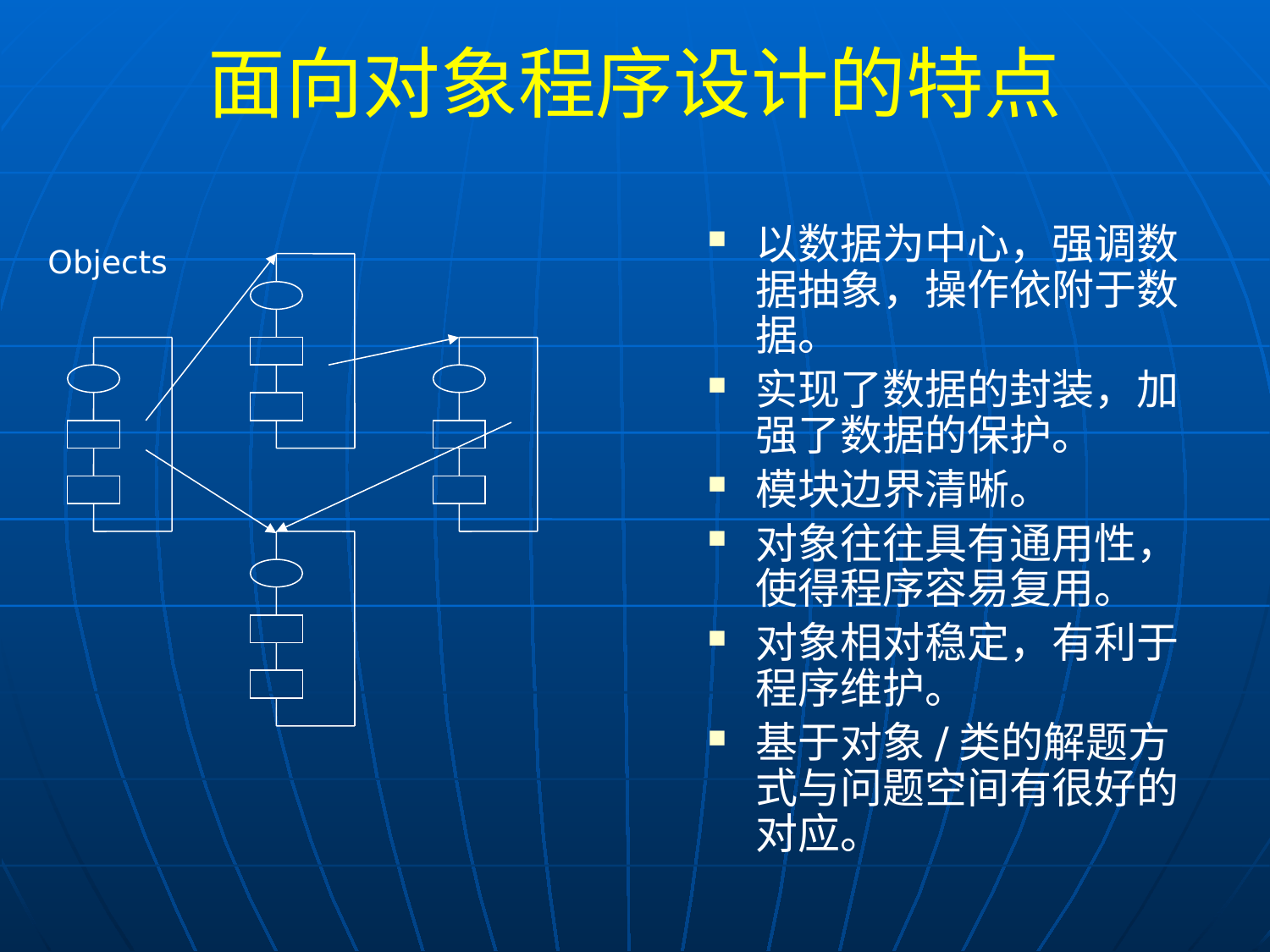

# 面向对象程序设计的特点
以数据为中心，强调数据抽象，操作依附于数据。
实现了数据的封装，加强了数据的保护。
模块边界清晰。
对象往往具有通用性，使得程序容易复用。
对象相对稳定，有利于程序维护。
基于对象/类的解题方式与问题空间有很好的对应。
Objects